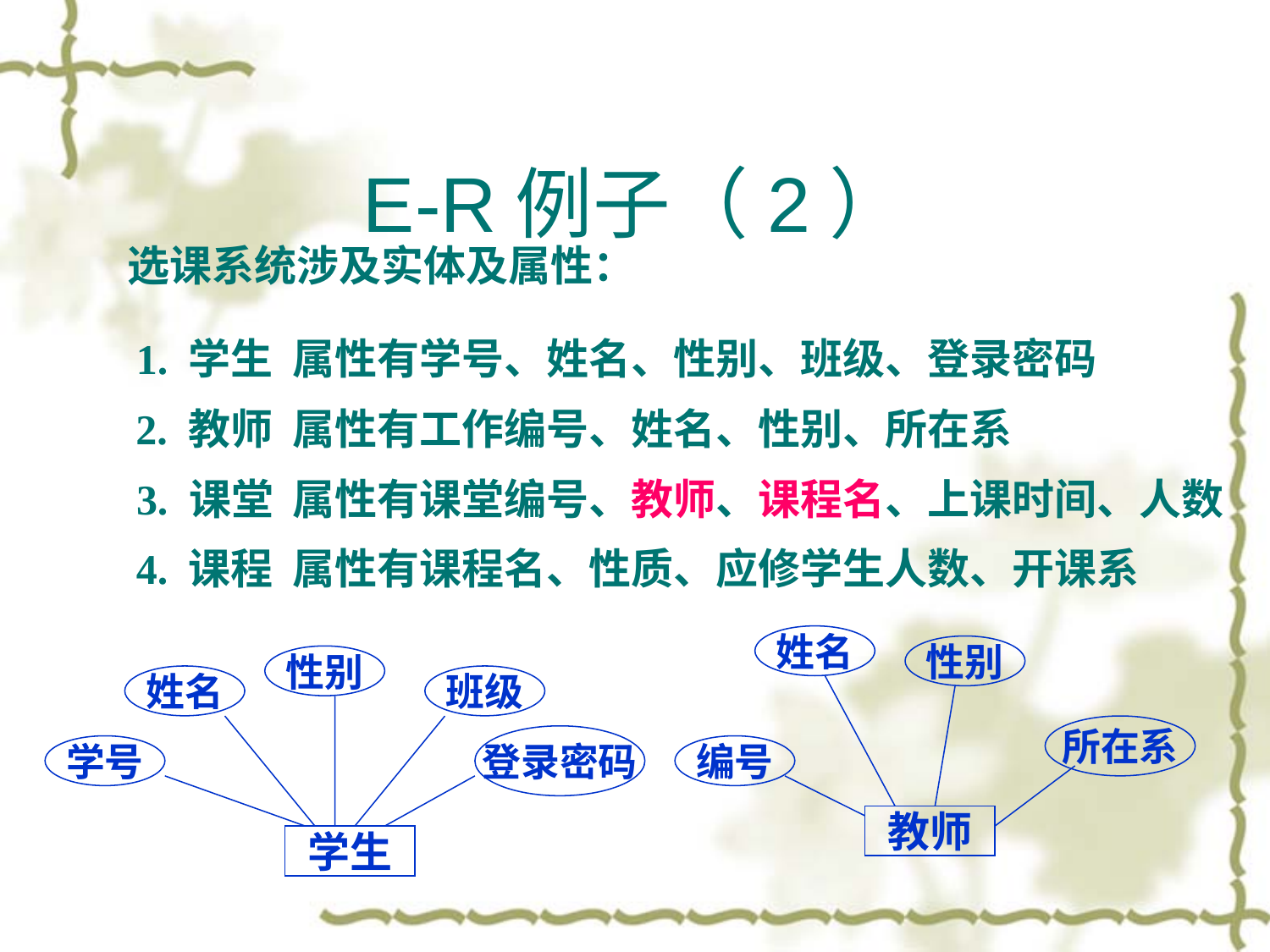

E-R例子（2）
选课系统涉及实体及属性：
1. 学生  属性有学号、姓名、性别、班级、登录密码
2. 教师  属性有工作编号、姓名、性别、所在系
3. 课堂  属性有课堂编号、教师、课程名、上课时间、人数
4. 课程  属性有课程名、性质、应修学生人数、开课系
姓名
性别

所在系
编号

教师
性别
姓名
班级

登录密码
学号

学生